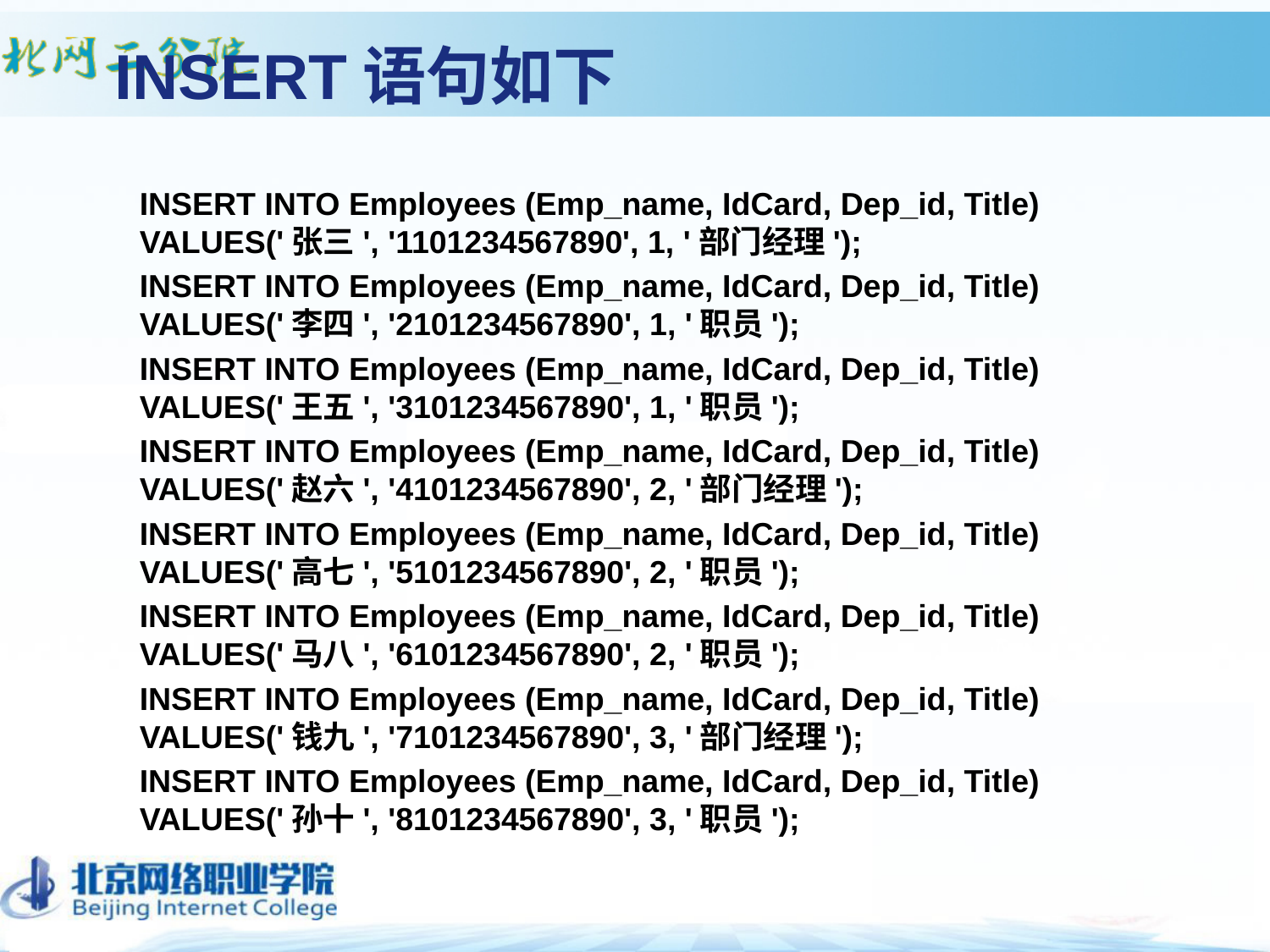

# INSERT语句如下
INSERT INTO Employees (Emp_name, IdCard, Dep_id, Title) VALUES('张三', '1101234567890', 1, '部门经理');
INSERT INTO Employees (Emp_name, IdCard, Dep_id, Title)  VALUES('李四', '2101234567890', 1, '职员');
INSERT INTO Employees (Emp_name, IdCard, Dep_id, Title)  VALUES('王五', '3101234567890', 1, '职员');
INSERT INTO Employees (Emp_name, IdCard, Dep_id, Title)  VALUES('赵六', '4101234567890', 2, '部门经理');
INSERT INTO Employees (Emp_name, IdCard, Dep_id, Title)  VALUES('高七', '5101234567890', 2, '职员');
INSERT INTO Employees (Emp_name, IdCard, Dep_id, Title)  VALUES('马八', '6101234567890', 2, '职员');
INSERT INTO Employees (Emp_name, IdCard, Dep_id, Title)  VALUES('钱九', '7101234567890', 3, '部门经理');
INSERT INTO Employees (Emp_name, IdCard, Dep_id, Title)  VALUES('孙十', '8101234567890', 3, '职员');